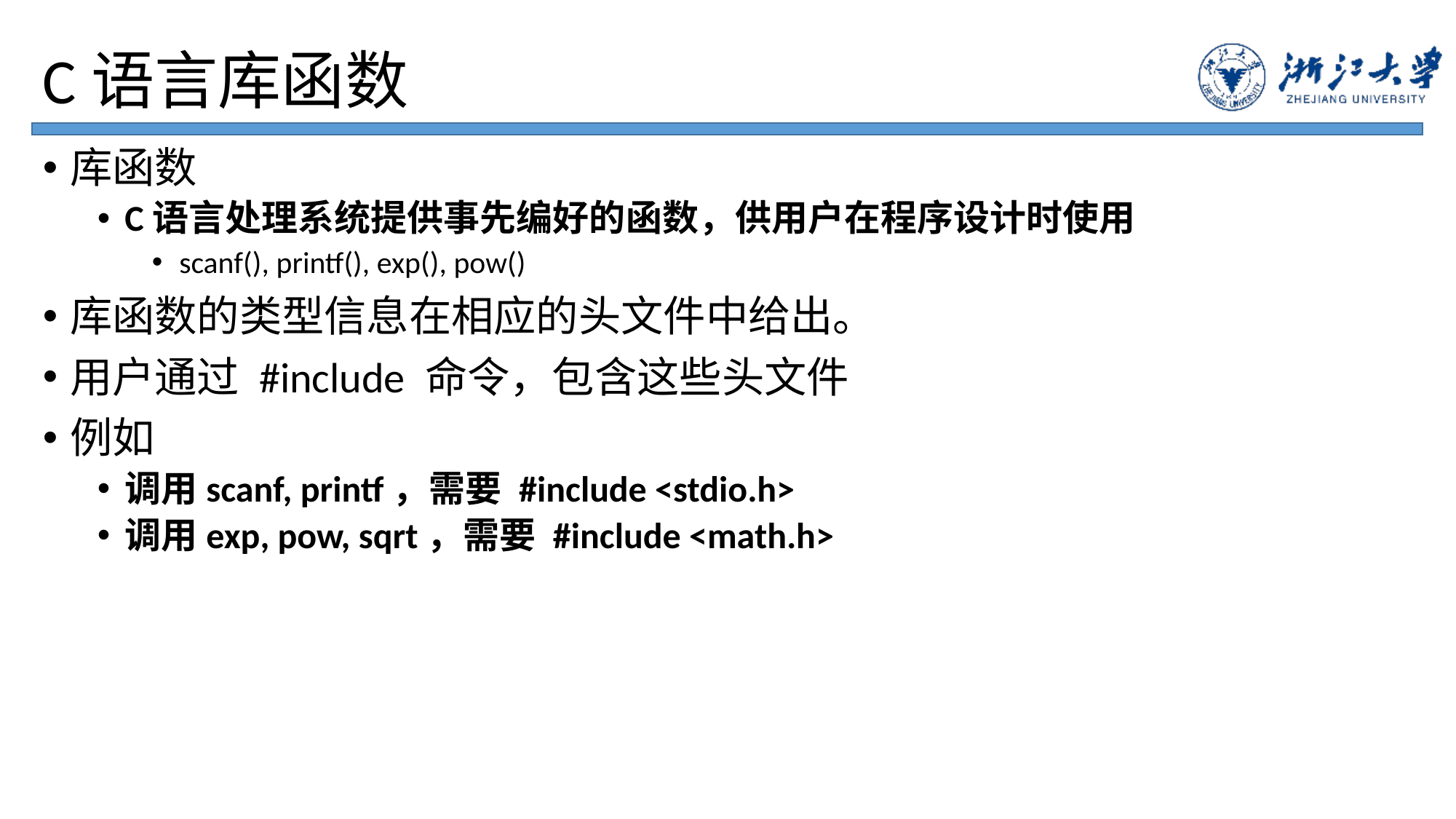

# C语言库函数
库函数
C语言处理系统提供事先编好的函数，供用户在程序设计时使用
scanf(), printf(), exp(), pow()
库函数的类型信息在相应的头文件中给出。
用户通过 #include 命令，包含这些头文件
例如
调用scanf, printf，需要 #include <stdio.h>
调用exp, pow, sqrt，需要 #include <math.h>
46